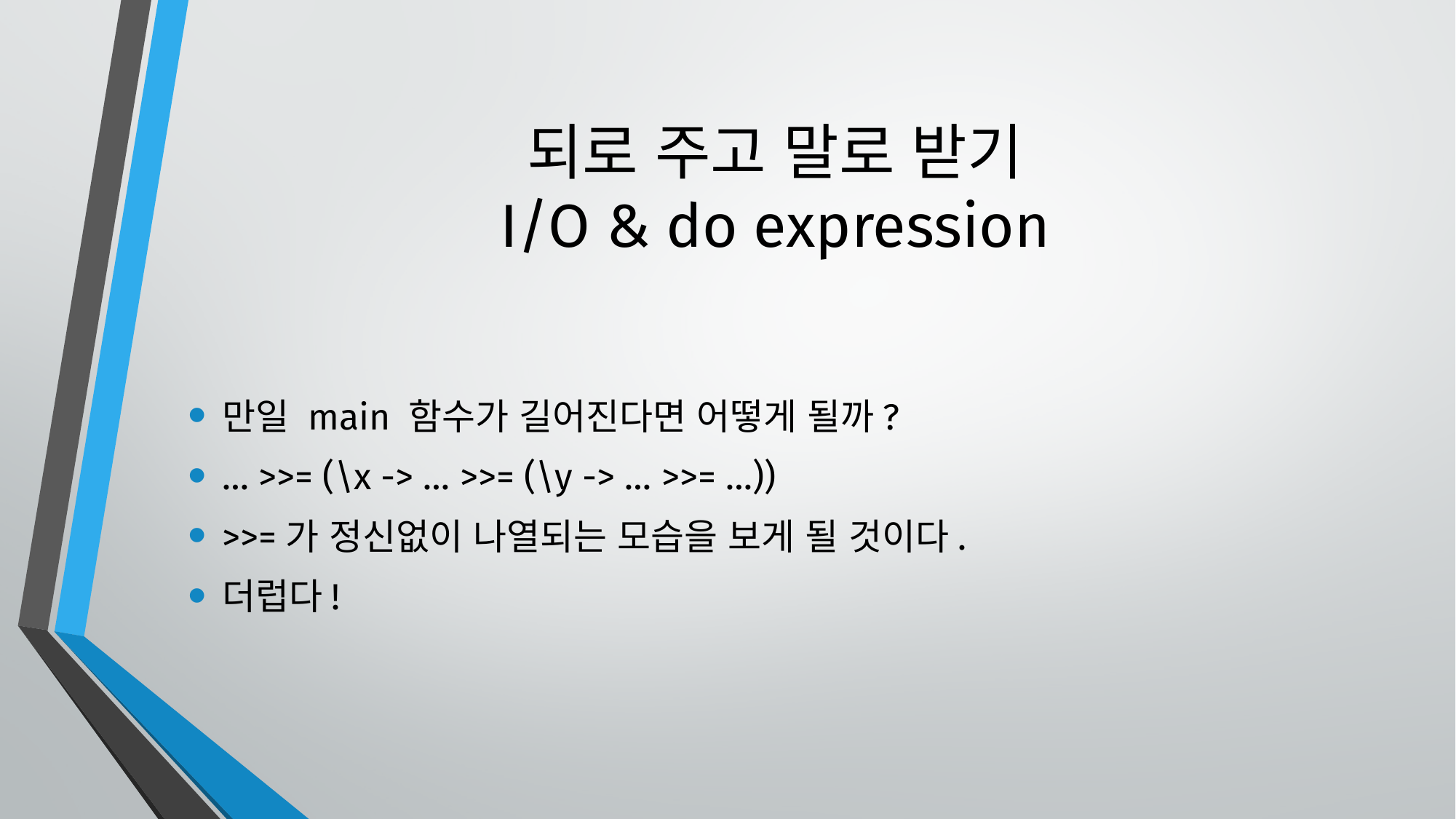

# 되로 주고 말로 받기 I/O & do expression
만일 main 함수가 길어진다면 어떻게 될까?
… >>= (\x -> … >>= (\y -> … >>= …))
>>=가 정신없이 나열되는 모습을 보게 될 것이다.
더럽다!